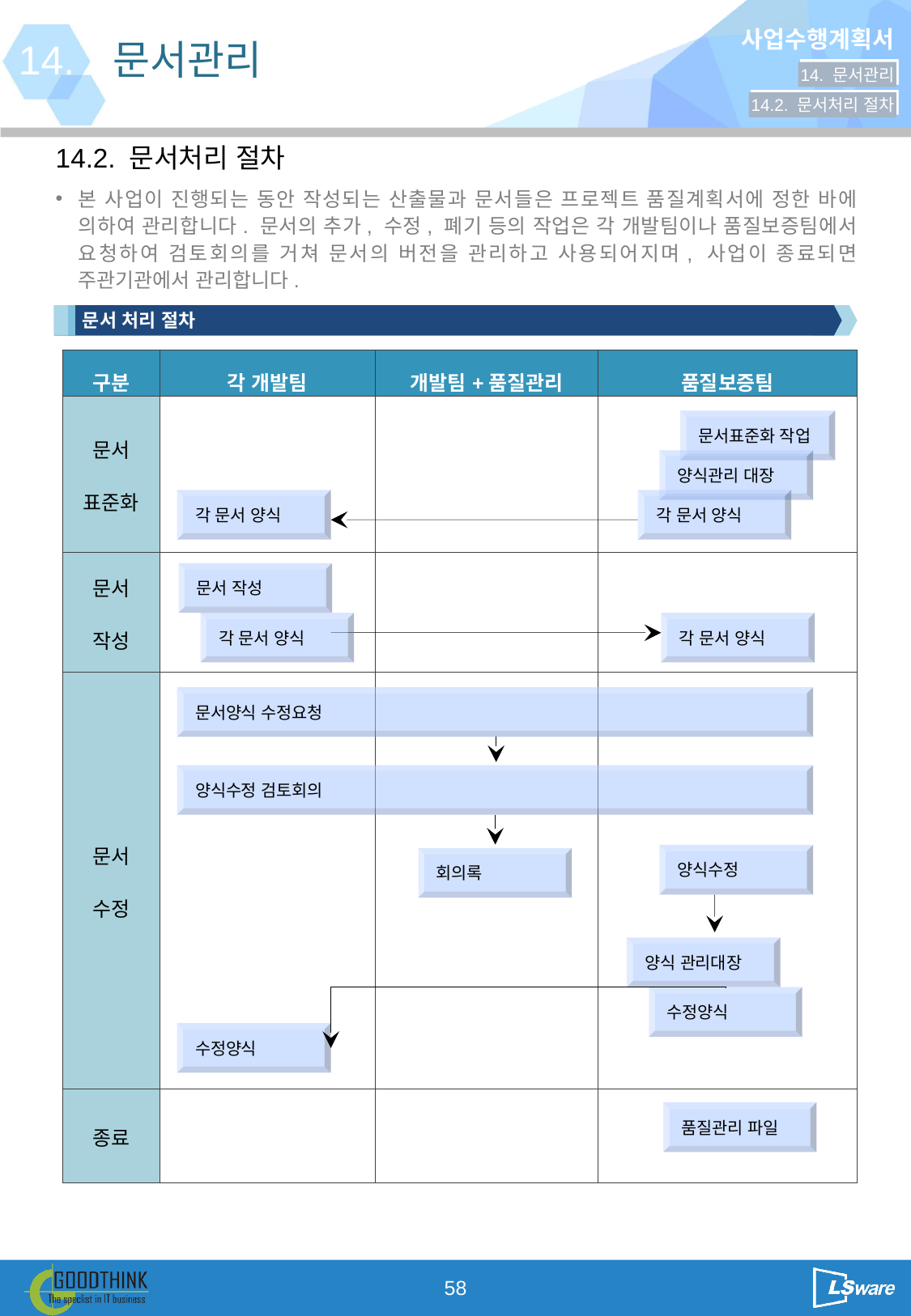

14.
문서관리
14. 문서관리
14.2. 문서처리 절차
14.2. 문서처리 절차
본 사업이 진행되는 동안 작성되는 산출물과 문서들은 프로젝트 품질계획서에 정한 바에 의하여 관리합니다. 문서의 추가, 수정, 폐기 등의 작업은 각 개발팀이나 품질보증팀에서 요청하여 검토회의를 거쳐 문서의 버전을 관리하고 사용되어지며, 사업이 종료되면 주관기관에서 관리합니다.

문서 처리 절차
| 구분 | 각 개발팀 | 개발팀+품질관리 | 품질보증팀 |
| --- | --- | --- | --- |
| 문서 표준화 |  |  |  |
| 문서 작성 |  |  |  |
| 문서 수정 |  |  |  |
| 종료 |  |  |  |
문서표준화 작업
양식관리 대장
각 문서 양식
각 문서 양식

문서 작성
각 문서 양식
각 문서 양식

문서양식 수정요청

양식수정 검토회의

양식수정
회의록

양식 관리대장
수정양식
수정양식
품질관리 파일